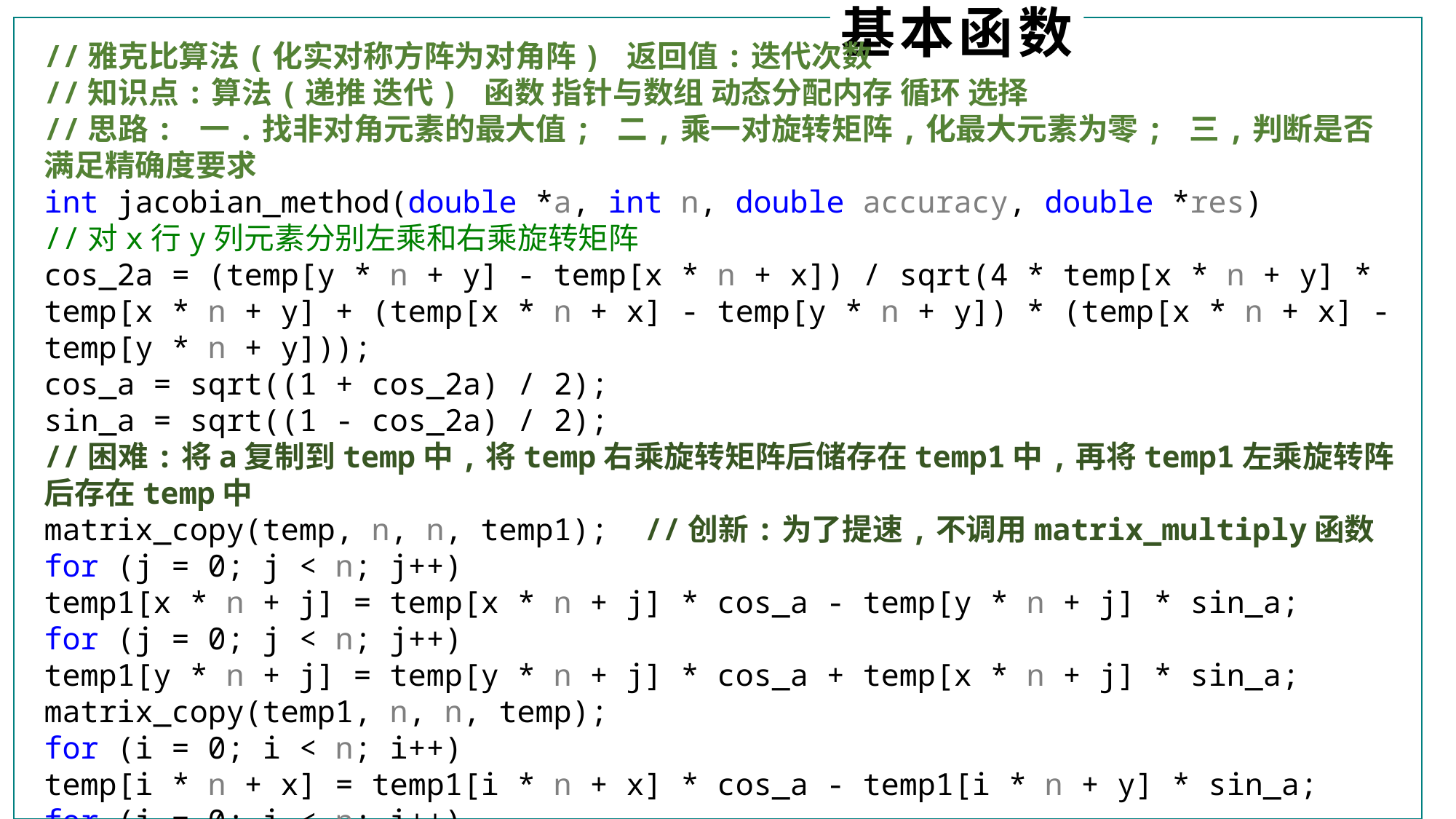

基本函数

//雅克比算法(化实对称方阵为对角阵) 返回值:迭代次数
//知识点:算法(递推 迭代) 函数 指针与数组 动态分配内存 循环 选择
//思路: 一.找非对角元素的最大值; 二,乘一对旋转矩阵,化最大元素为零; 三,判断是否满足精确度要求
int jacobian_method(double *a, int n, double accuracy, double *res)
//对x行y列元素分别左乘和右乘旋转矩阵
cos_2a = (temp[y * n + y] - temp[x * n + x]) / sqrt(4 * temp[x * n + y] * temp[x * n + y] + (temp[x * n + x] - temp[y * n + y]) * (temp[x * n + x] - temp[y * n + y]));
cos_a = sqrt((1 + cos_2a) / 2);
sin_a = sqrt((1 - cos_2a) / 2);
//困难:将a复制到temp中,将temp右乘旋转矩阵后储存在temp1中,再将temp1左乘旋转阵后存在temp中
matrix_copy(temp, n, n, temp1);  //创新:为了提速,不调用matrix_multiply函数
for (j = 0; j < n; j++)
temp1[x * n + j] = temp[x * n + j] * cos_a - temp[y * n + j] * sin_a;
for (j = 0; j < n; j++)
temp1[y * n + j] = temp[y * n + j] * cos_a + temp[x * n + j] * sin_a;
matrix_copy(temp1, n, n, temp);
for (i = 0; i < n; i++)
temp[i * n + x] = temp1[i * n + x] * cos_a - temp1[i * n + y] * sin_a;
for (i = 0; i < n; i++)
temp[i * n + y] = temp1[i * n + y] * cos_a + temp1[i * n + x] * sin_a;
01